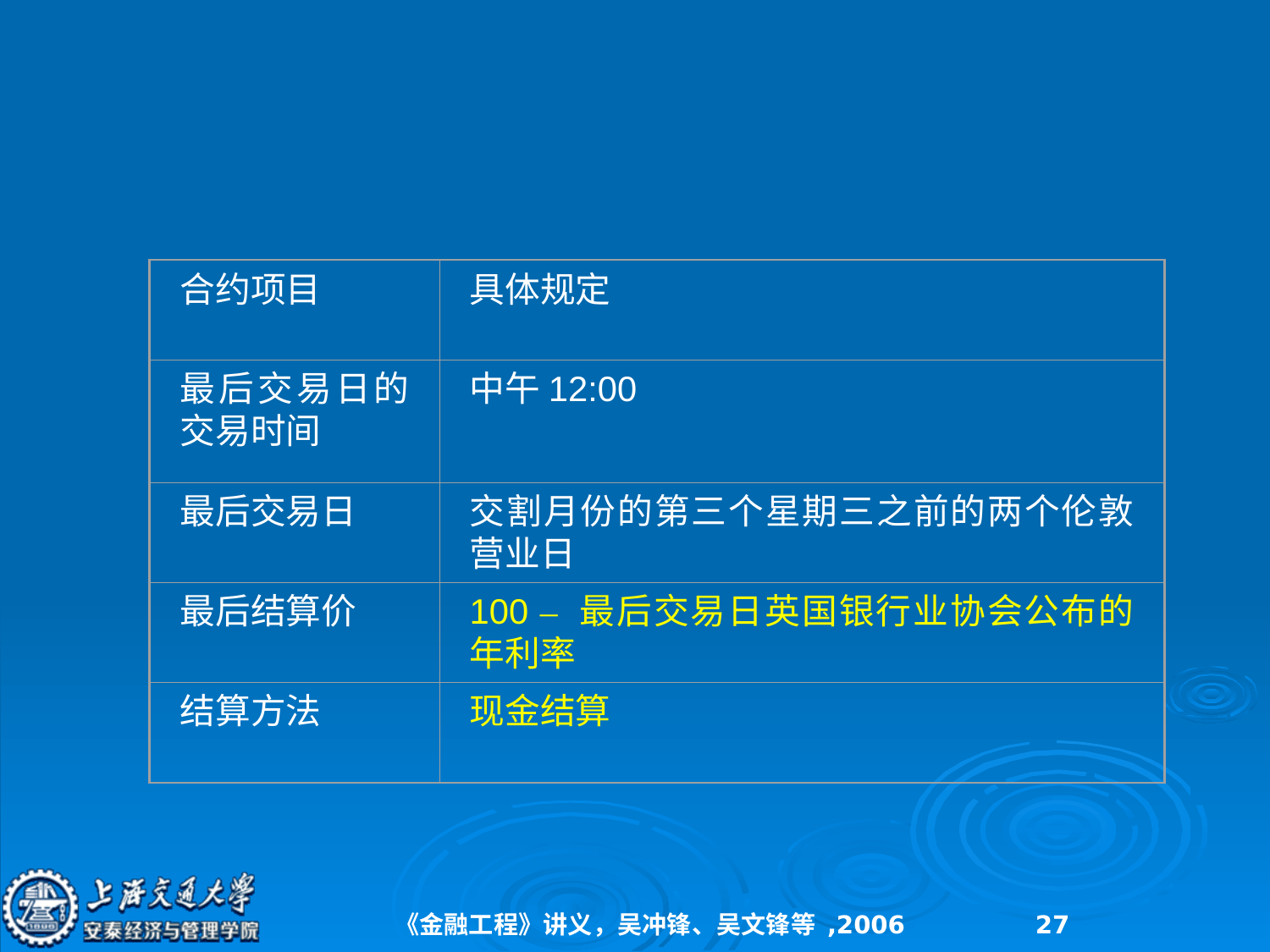

#

合约项目

具体规定

最后交易日的交易时间

中午12:00

最后交易日

交割月份的第三个星期三之前的两个伦敦营业日

最后结算价

100 – 最后交易日英国银行业协会公布的年利率

结算方法

现金结算